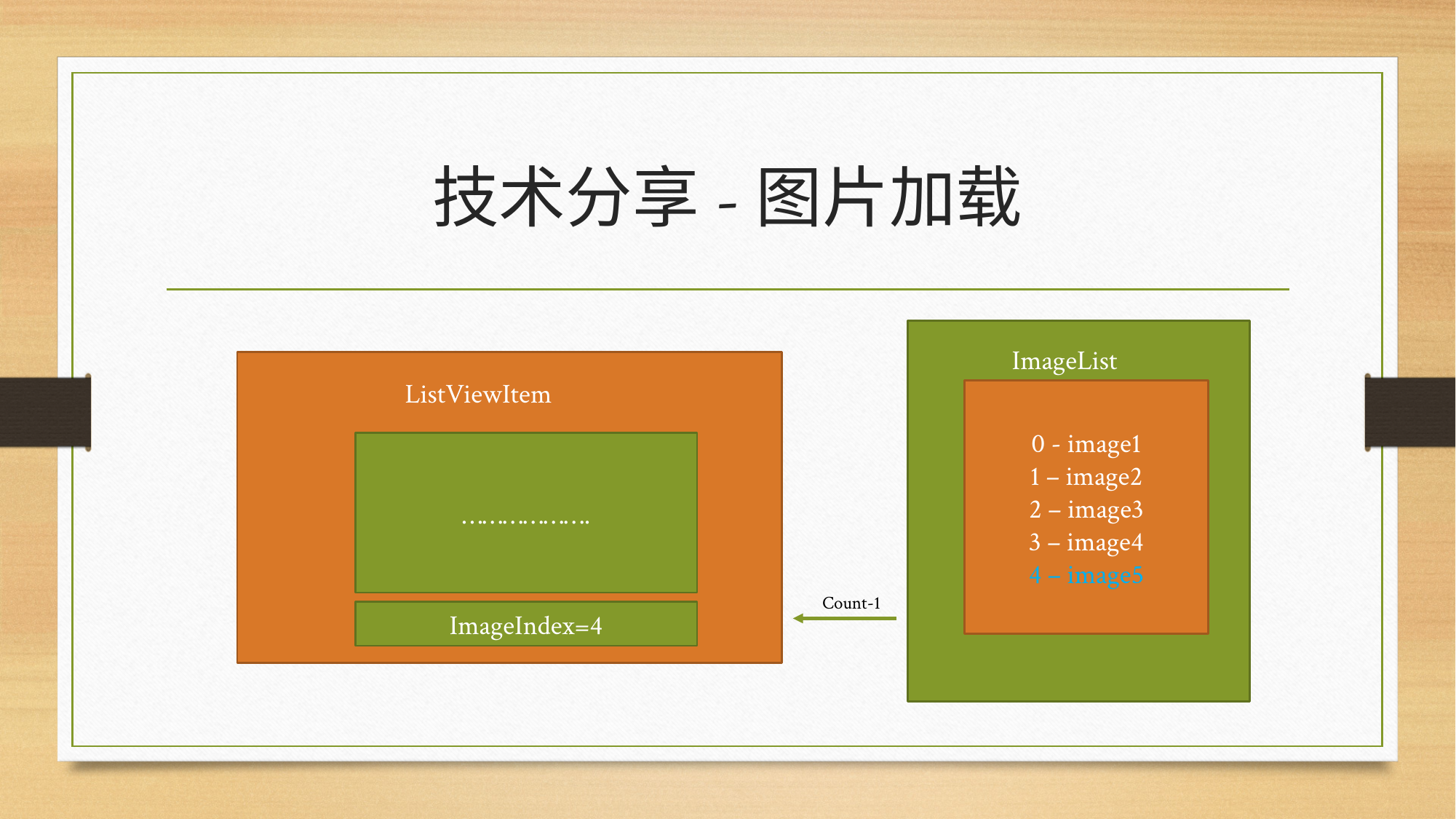

# 技术分享-图片加载

ImageList
0 - image1
1 – image2
2 – image3
3 – image4
4 – image5

ListViewItem
……………….
ImageIndex=4
Count-1